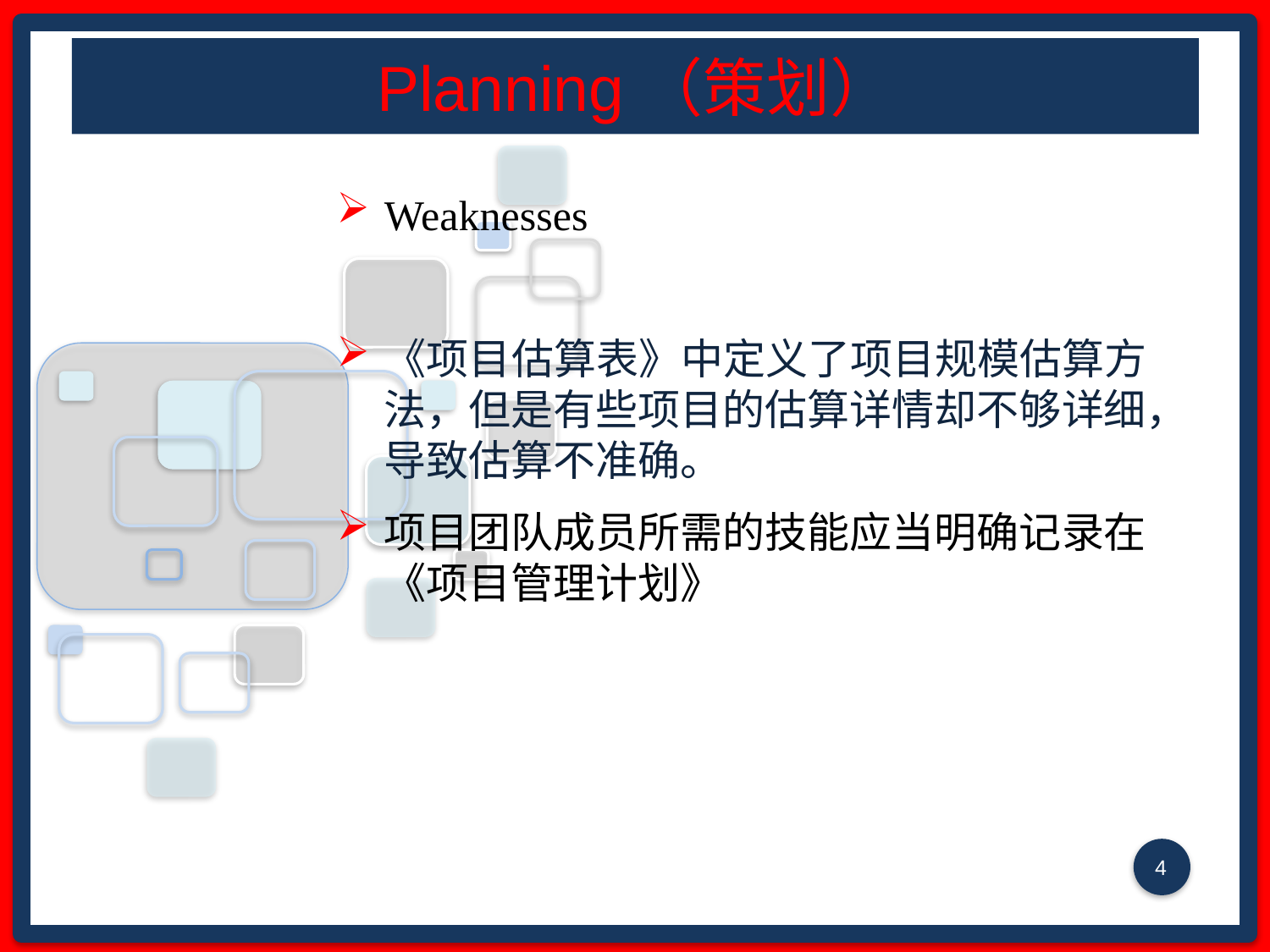

# Planning（策划）
Weaknesses

《项目估算表》中定义了项目规模估算方法，但是有些项目的估算详情却不够详细，导致估算不准确。
项目团队成员所需的技能应当明确记录在《项目管理计划》